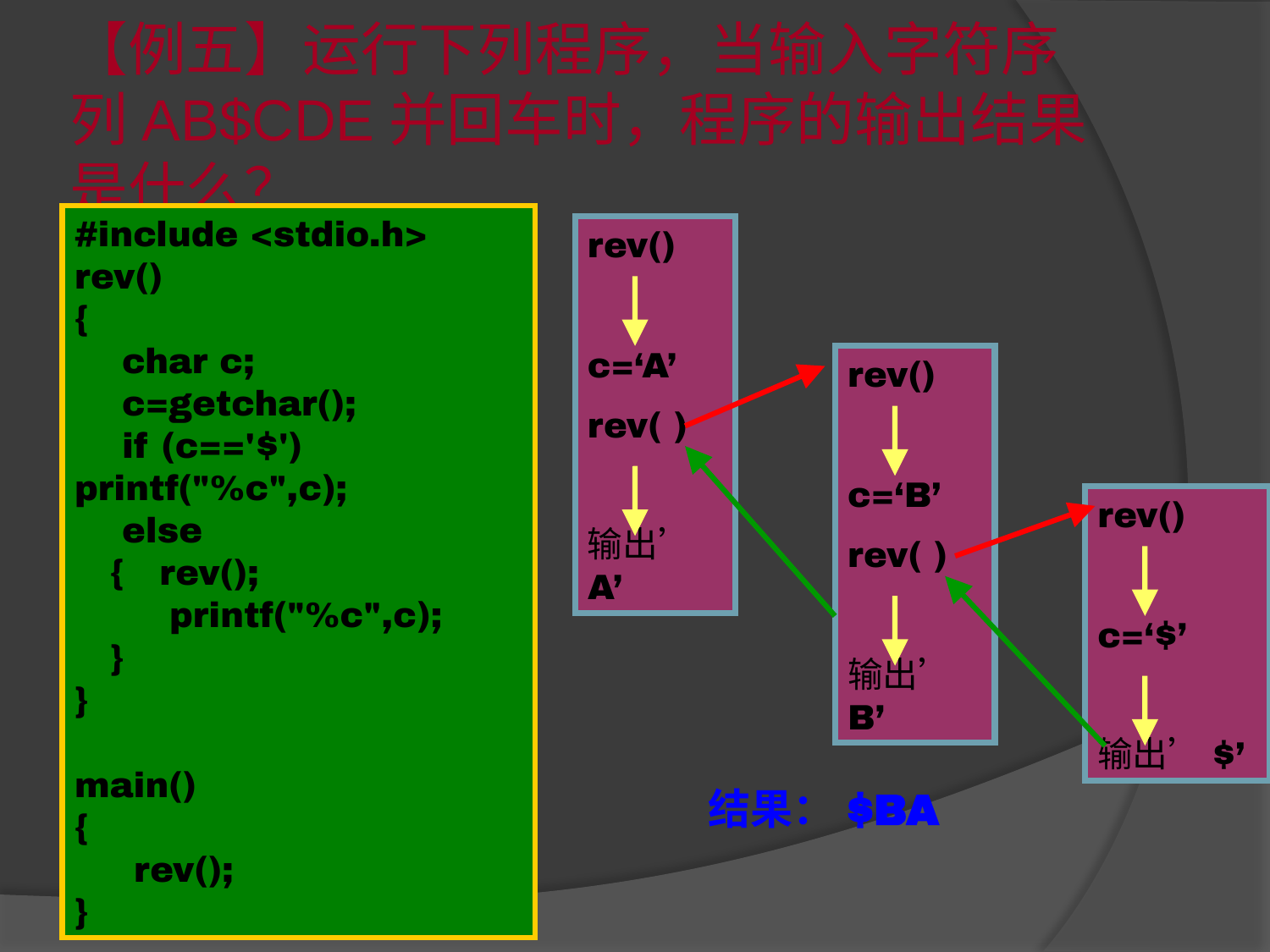

# 【例五】运行下列程序，当输入字符序列AB$CDE并回车时，程序的输出结果是什么？
#include <stdio.h>
rev()
{
    char c;
    c=getchar();
    if (c=='$') printf("%c",c);
    else
   {   rev();
        printf("%c",c);
   }
}

main()
{
     rev();
}
rev()

c=‘A’
rev( )

输出’A’

rev()

c=‘B’
rev( )

输出’B’

rev()

c=‘$’

输出’$’

结果：$BA